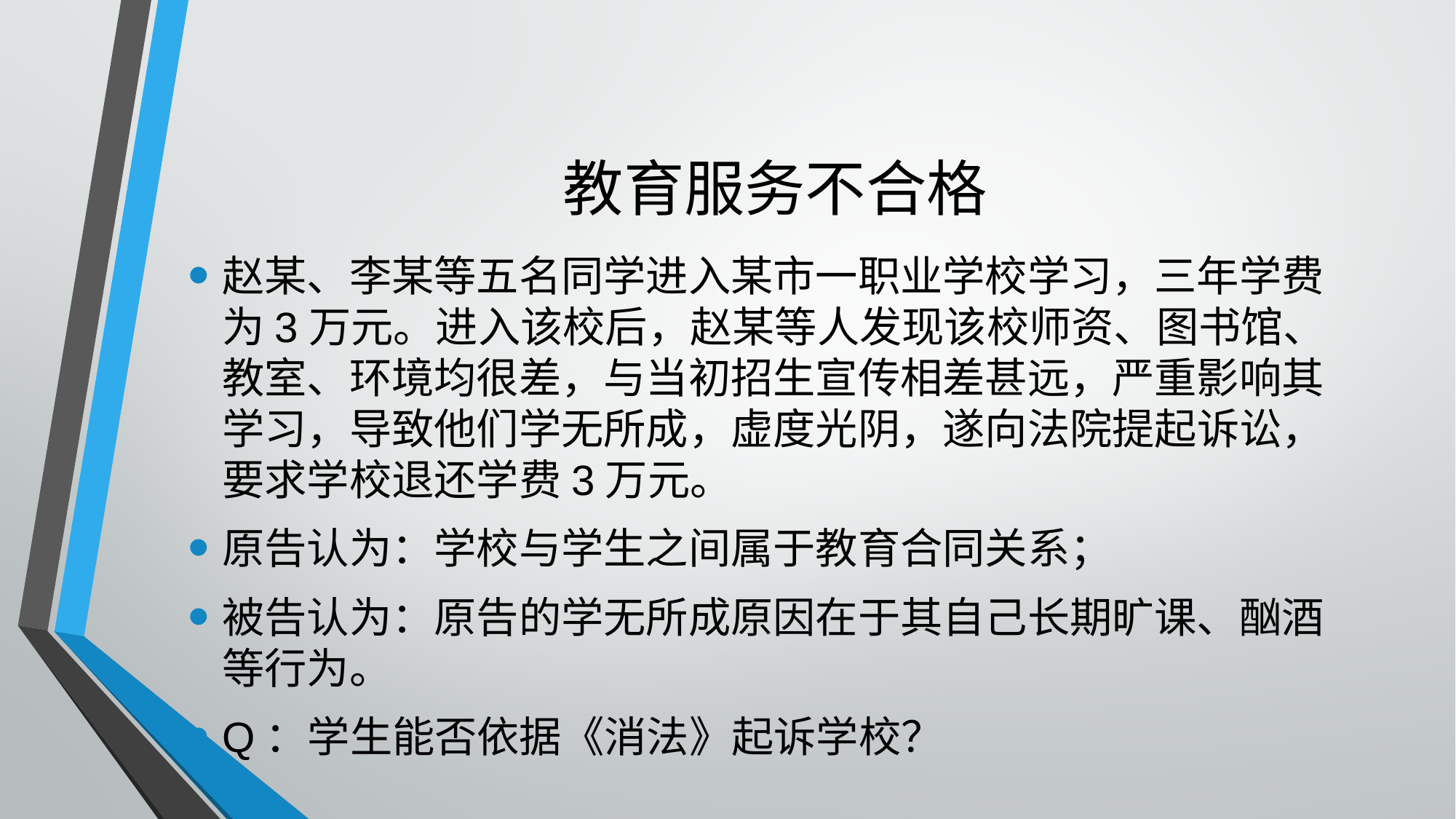

# 教育服务不合格
赵某、李某等五名同学进入某市一职业学校学习，三年学费为3万元。进入该校后，赵某等人发现该校师资、图书馆、教室、环境均很差，与当初招生宣传相差甚远，严重影响其学习，导致他们学无所成，虚度光阴，遂向法院提起诉讼，要求学校退还学费3万元。
原告认为：学校与学生之间属于教育合同关系；
被告认为：原告的学无所成原因在于其自己长期旷课、酗酒等行为。
Q：学生能否依据《消法》起诉学校？